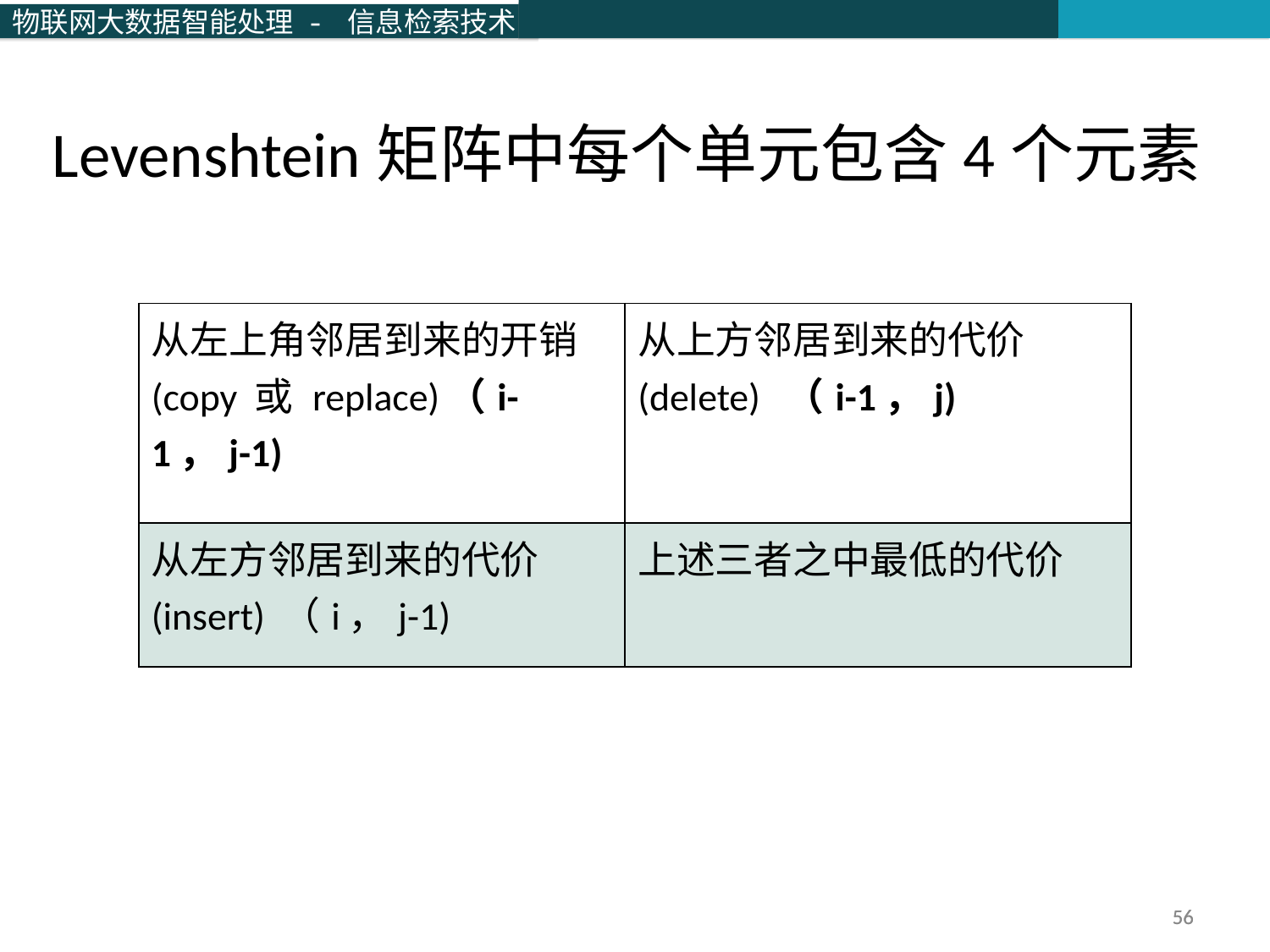

Levenshtein矩阵中每个单元包含4个元素

| 从左上角邻居到来的开销 (copy 或 replace)（i-1，j-1) | 从上方邻居到来的代价 (delete) （i-1，j) |
| --- | --- |
| 从左方邻居到来的代价 (insert) （i，j-1) | 上述三者之中最低的代价 |
56
56